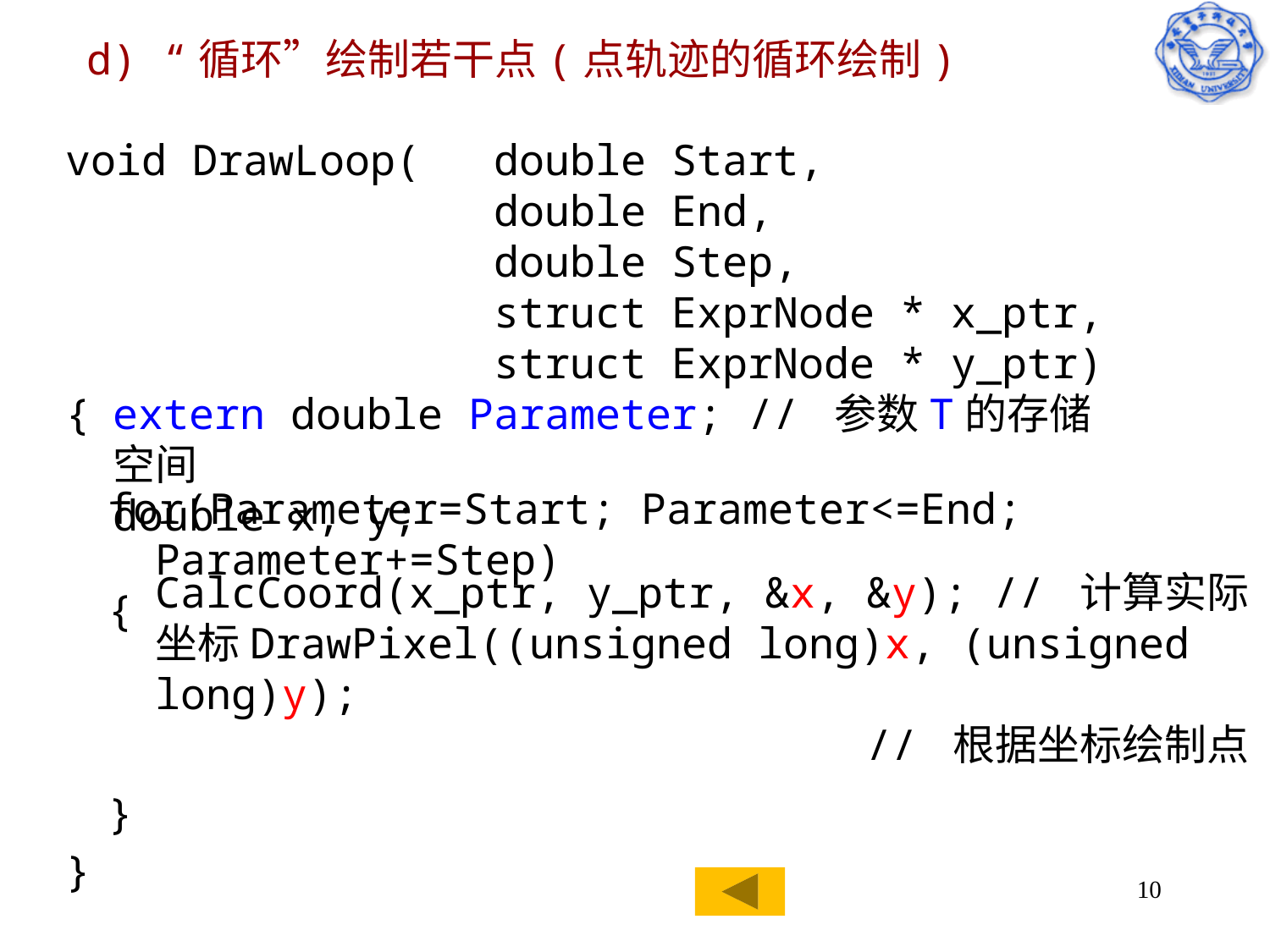

# d) “循环”绘制若干点(点轨迹的循环绘制)
void DrawLoop(	double Start,
				double End,
				double Step,
				struct ExprNode * x_ptr,
				struct ExprNode * y_ptr)
{	extern double Parameter;	// 参数T的存储空间
	double x, y;

}
for(Parameter=Start; Parameter<=End; Parameter+=Step)
{

}
CalcCoord(x_ptr, y_ptr, &x, &y); // 计算实际坐标DrawPixel((unsigned long)x, (unsigned long)y);
					   // 根据坐标绘制点

10